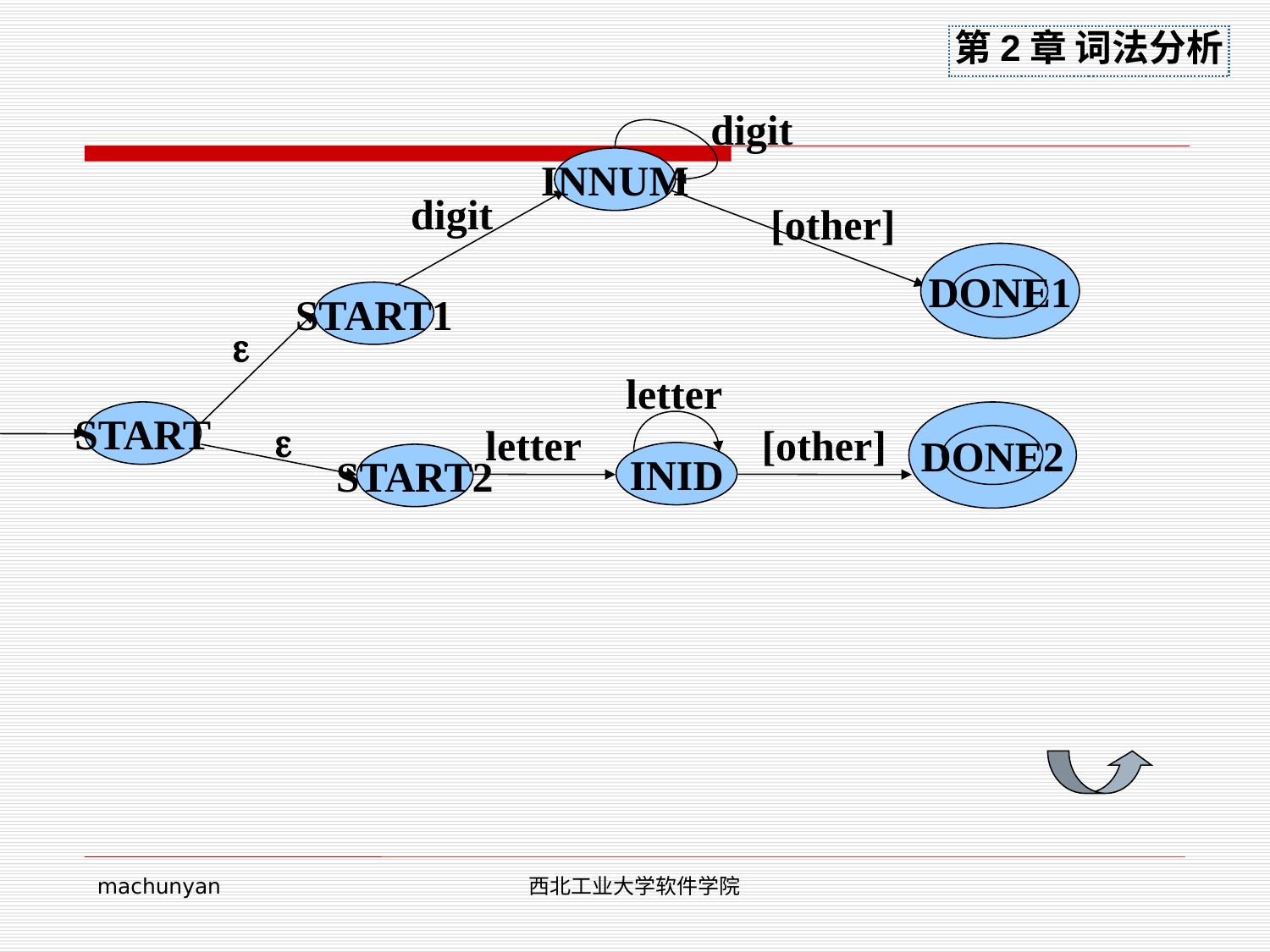

digit
INNUM

digit
[other]

DONE1
START1

ε
letter

DONE2
letter
[other]
INID

START2

START

ε

machunyan

西北工业大学软件学院
129